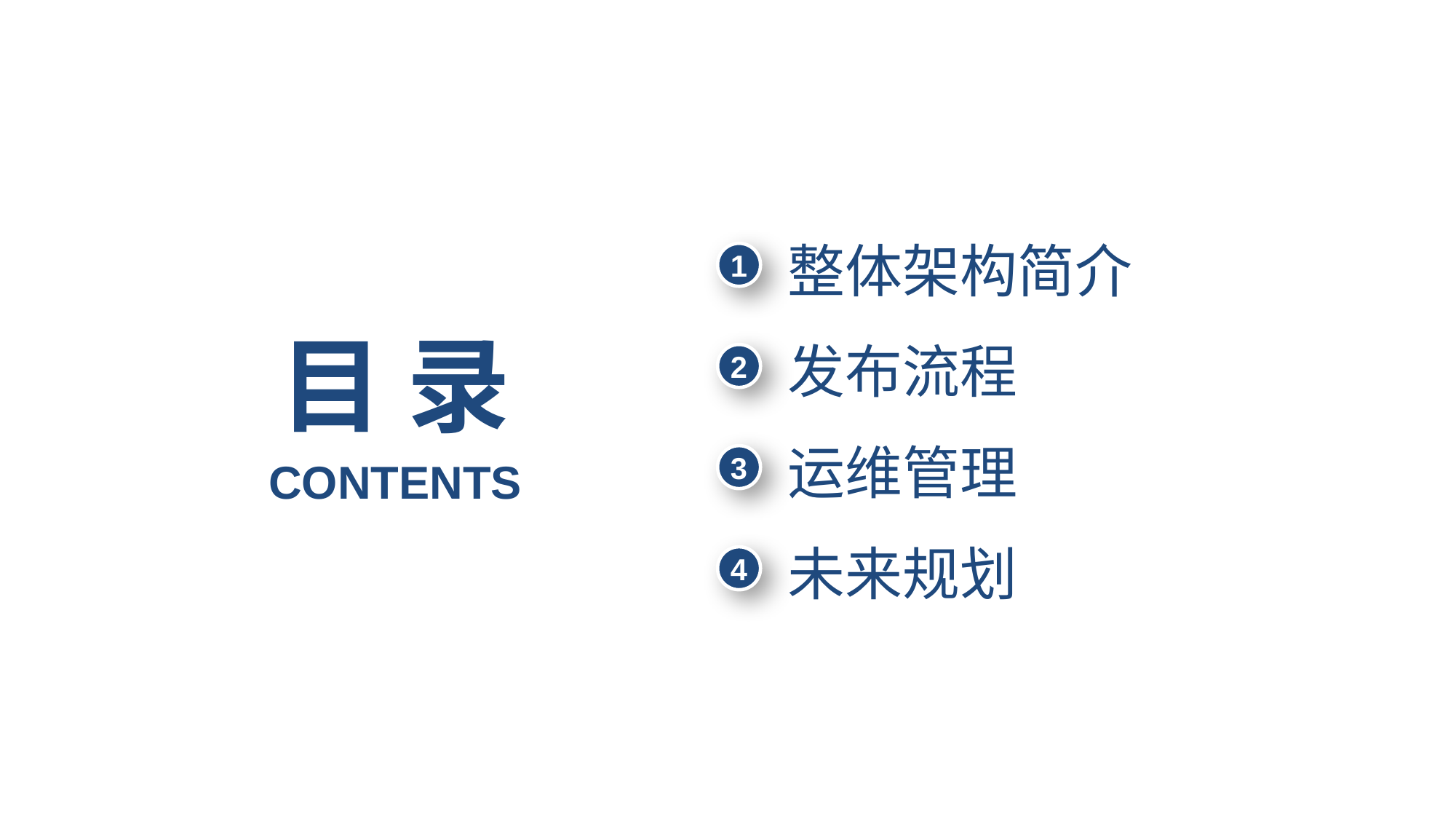

整体架构简介
1
目 录
发布流程
2
运维管理
3
CONTENTS
未来规划
4